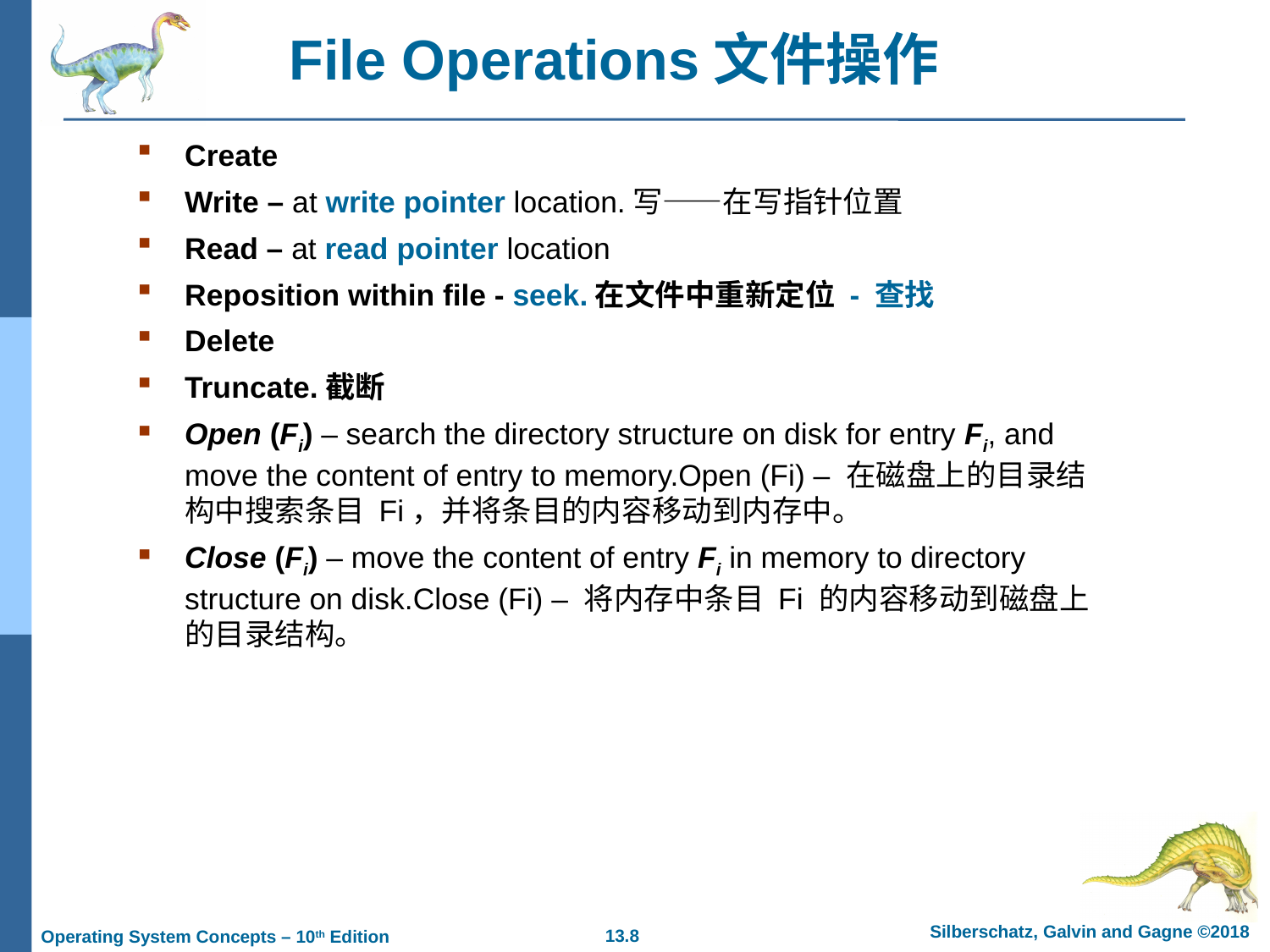

# File Operations文件操作
Create
Write – at write pointer location.写——在写指针位置
Read – at read pointer location
Reposition within file - seek.在文件中重新定位 - 查找
Delete
Truncate.截断
Open (Fi) – search the directory structure on disk for entry Fi, and move the content of entry to memory.Open (Fi) – 在磁盘上的目录结构中搜索条目 Fi，并将条目的内容移动到内存中。
Close (Fi) – move the content of entry Fi in memory to directory structure on disk.Close (Fi) – 将内存中条目 Fi 的内容移动到磁盘上的目录结构。